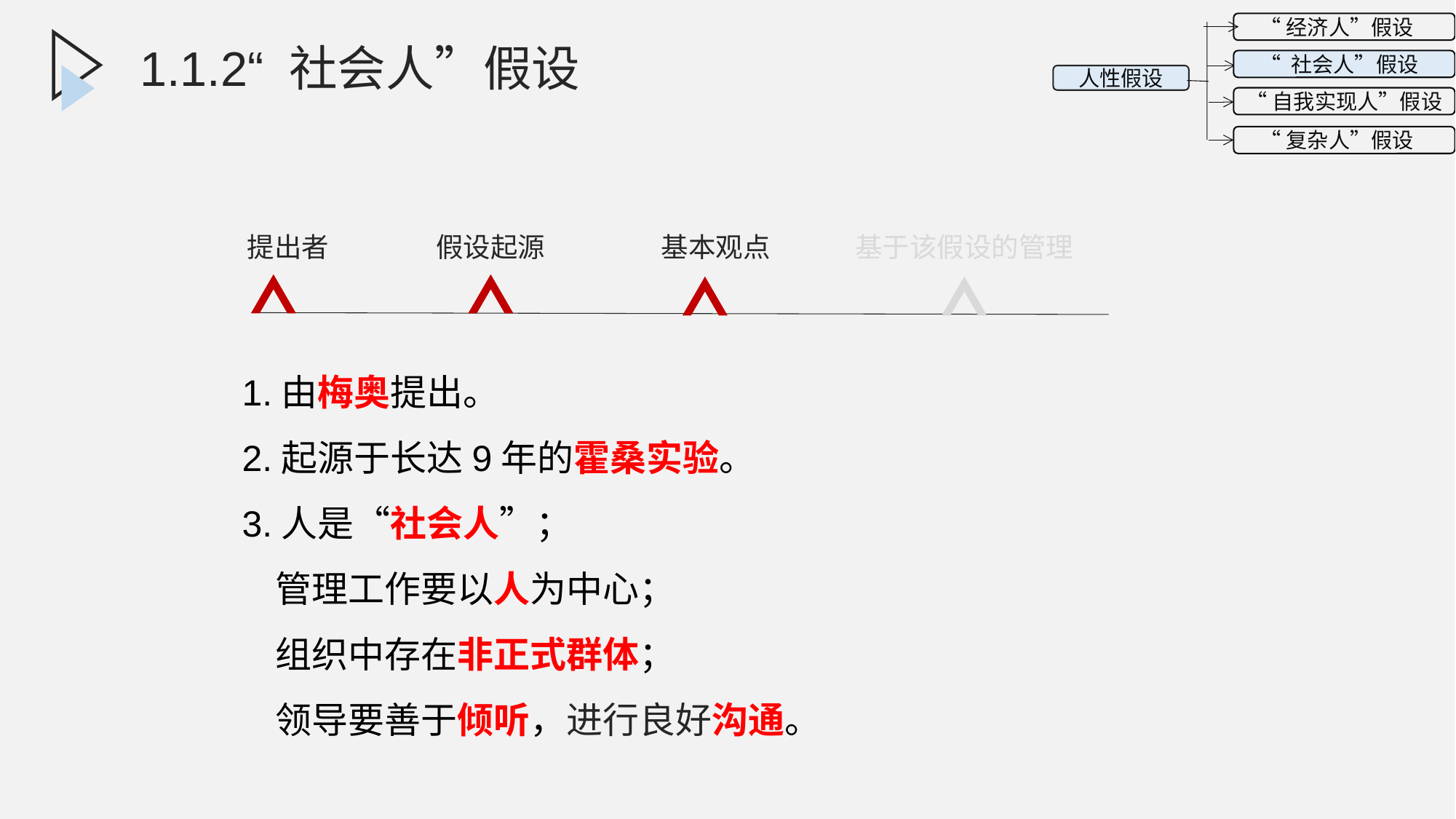

1.1.2.1“社会人”假设的基本含义
   “经济人”假设
   “ 社会人”假设
人性假设

“自我实现人”假设
   “复杂人”假设
1.1.2“ 社会人”假设

提出者
假设起源
基本观点
基于该假设的管理

1.由梅奥提出。
2.起源于长达9年的霍桑实验。
3.人是“社会人”；
   管理工作要以人为中心；
   组织中存在非正式群体；
   领导要善于倾听，进行良好沟通。